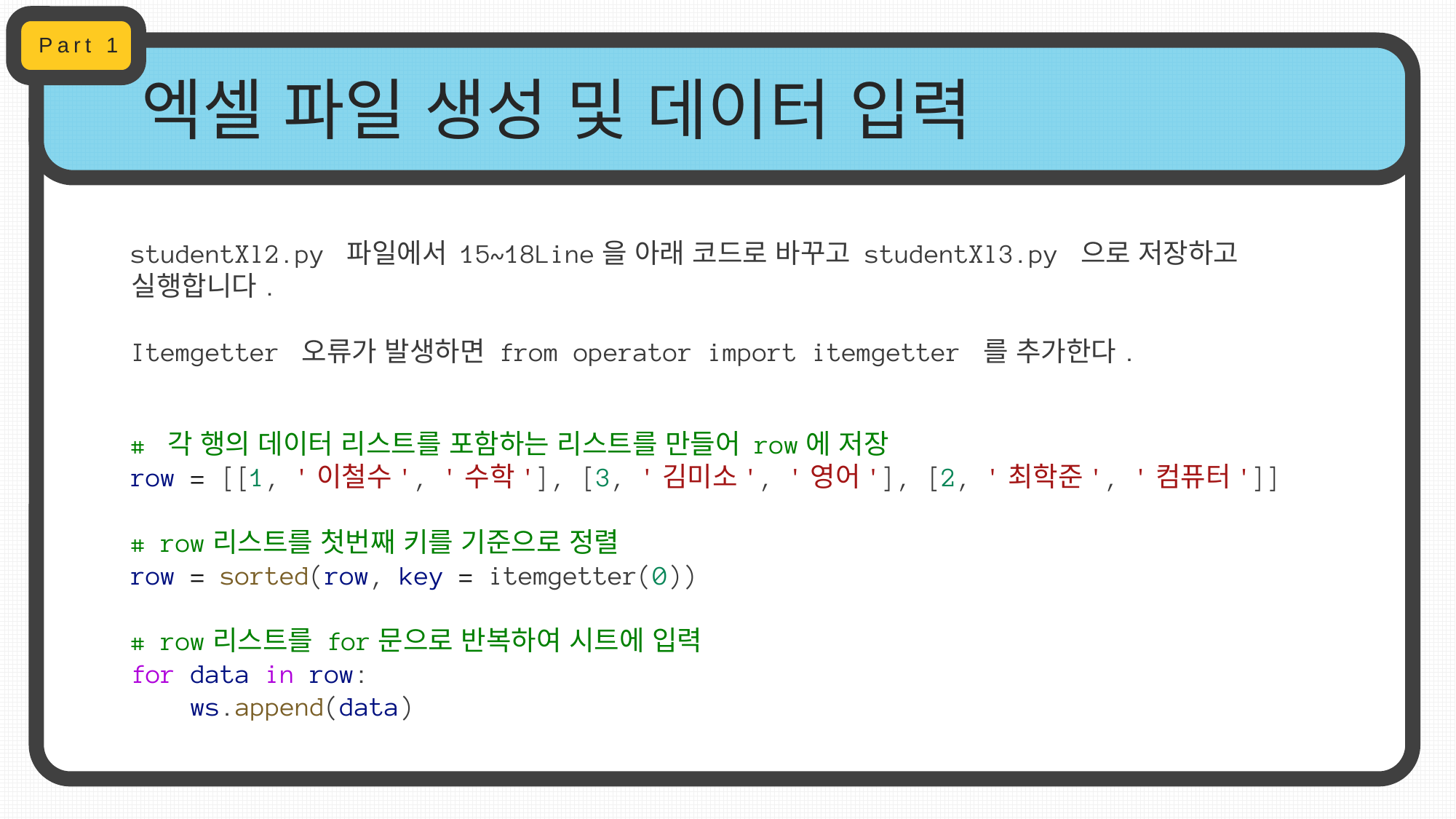

Part 1

엑셀 파일 생성 및 데이터 입력
studentXl2.py 파일에서 15~18Line을 아래 코드로 바꾸고 studentXl3.py 으로 저장하고 실행합니다.

Itemgetter 오류가 발생하면 from operator import itemgetter 를 추가한다.
# 각 행의 데이터 리스트를 포함하는 리스트를 만들어 row에 저장
row = [[1, '이철수', '수학'], [3, '김미소', '영어'], [2, '최학준', '컴퓨터']]
# row리스트를 첫번째 키를 기준으로 정렬
row = sorted(row, key = itemgetter(0))
# row리스트를 for문으로 반복하여 시트에 입력
for data in row:
    ws.append(data)